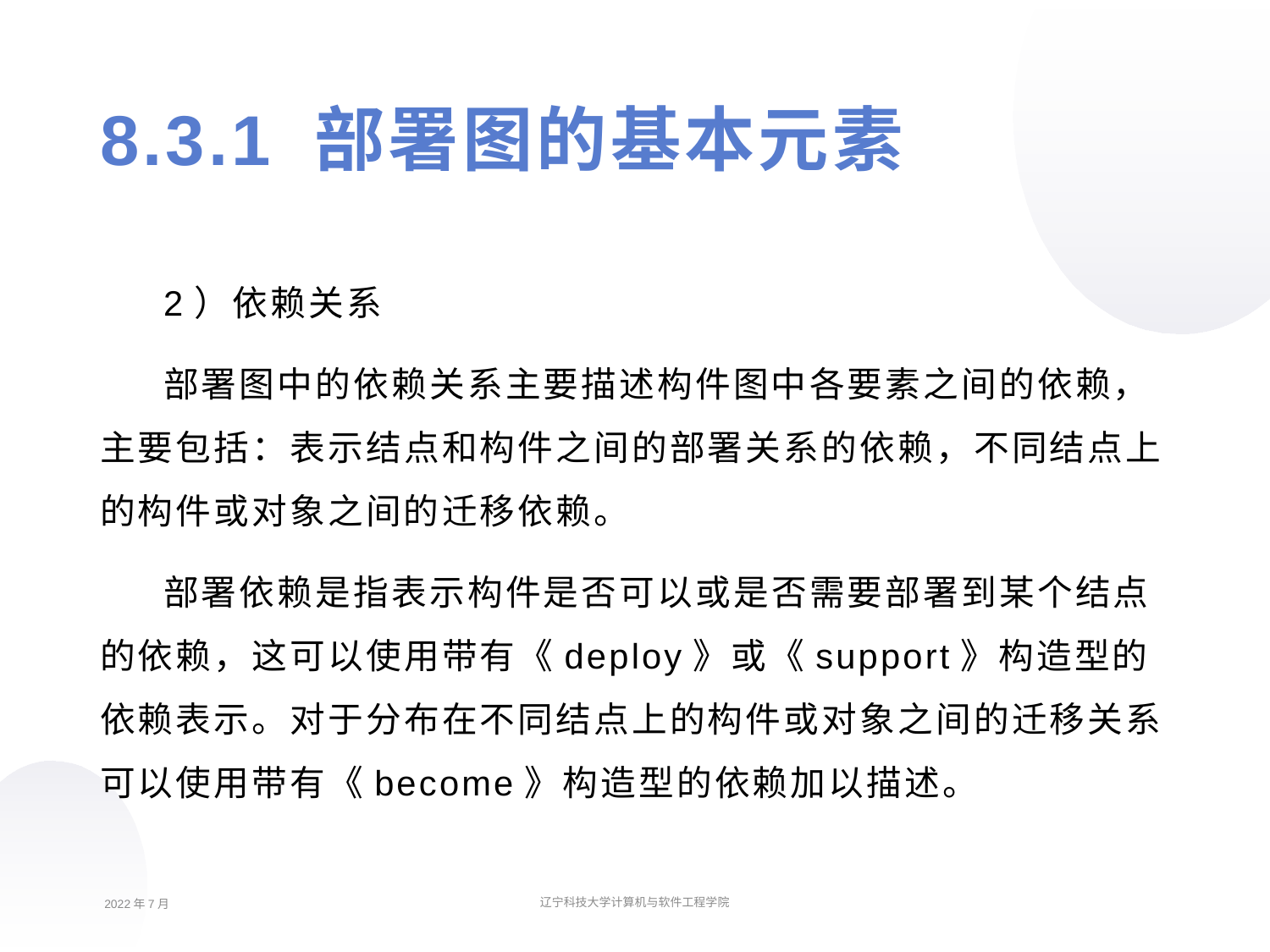

8.3.1 部署图的基本元素
2）依赖关系
部署图中的依赖关系主要描述构件图中各要素之间的依赖，主要包括：表示结点和构件之间的部署关系的依赖，不同结点上的构件或对象之间的迁移依赖。
部署依赖是指表示构件是否可以或是否需要部署到某个结点的依赖，这可以使用带有《deploy》或《support》构造型的依赖表示。对于分布在不同结点上的构件或对象之间的迁移关系可以使用带有《become》构造型的依赖加以描述。

2022年7月
辽宁科技大学计算机与软件工程学院
78